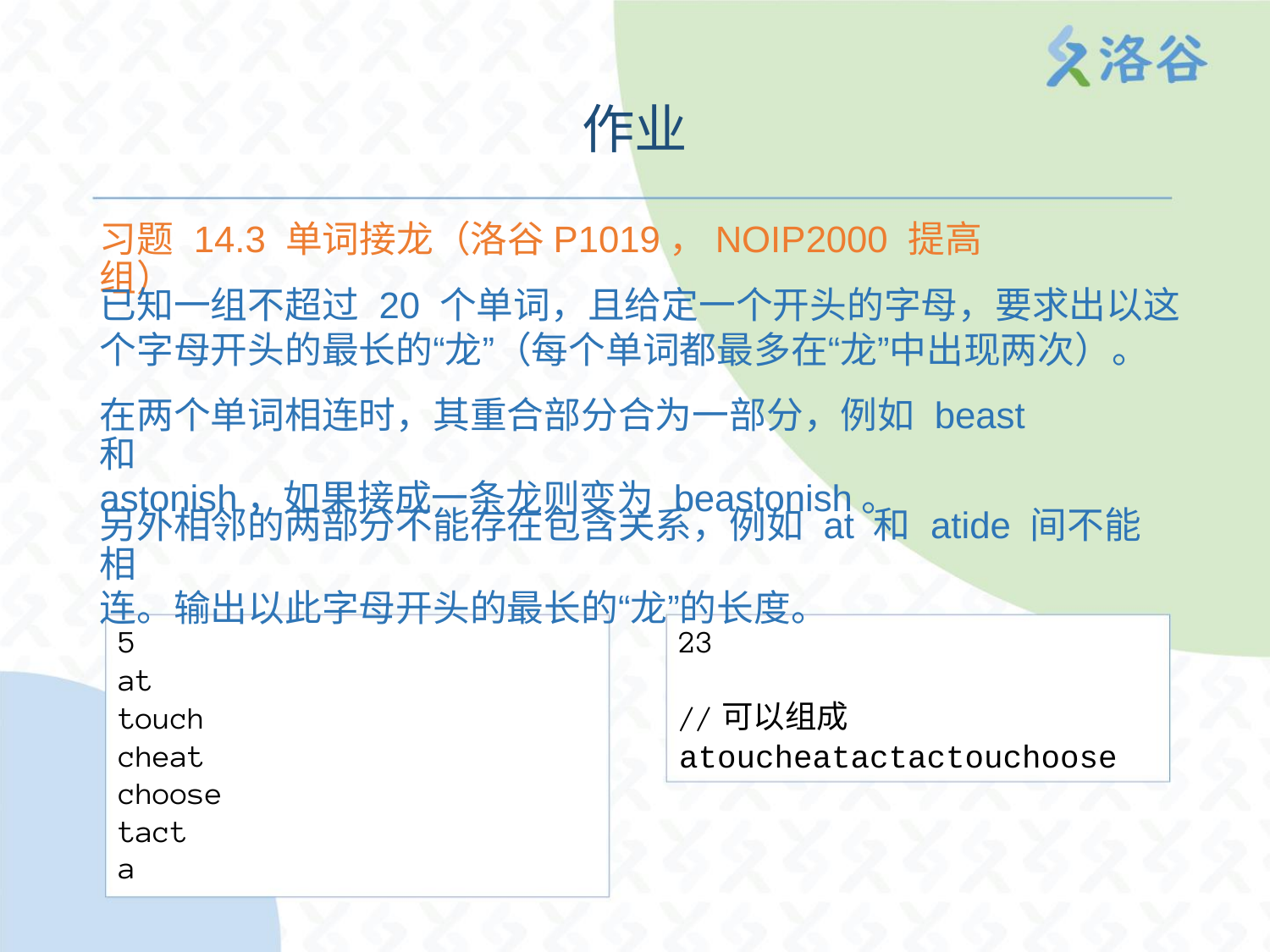

作业
习题 14.3 单词接龙（洛谷P1019，NOIP2000 提高组）
已知一组不超过 20 个单词，且给定一个开头的字母，要求出以这
个字母开头的最长的“龙”（每个单词都最多在“龙”中出现两次）。
在两个单词相连时，其重合部分合为一部分，例如 beast 和
astonish，如果接成一条龙则变为 beastonish。
另外相邻的两部分不能存在包含关系，例如 at 和 atide 间不能相
连。输出以此字母开头的最长的“龙”的长度。
5
23
at
//可以组成
atoucheatactactouchoose
touch
cheat
choose
tact
a